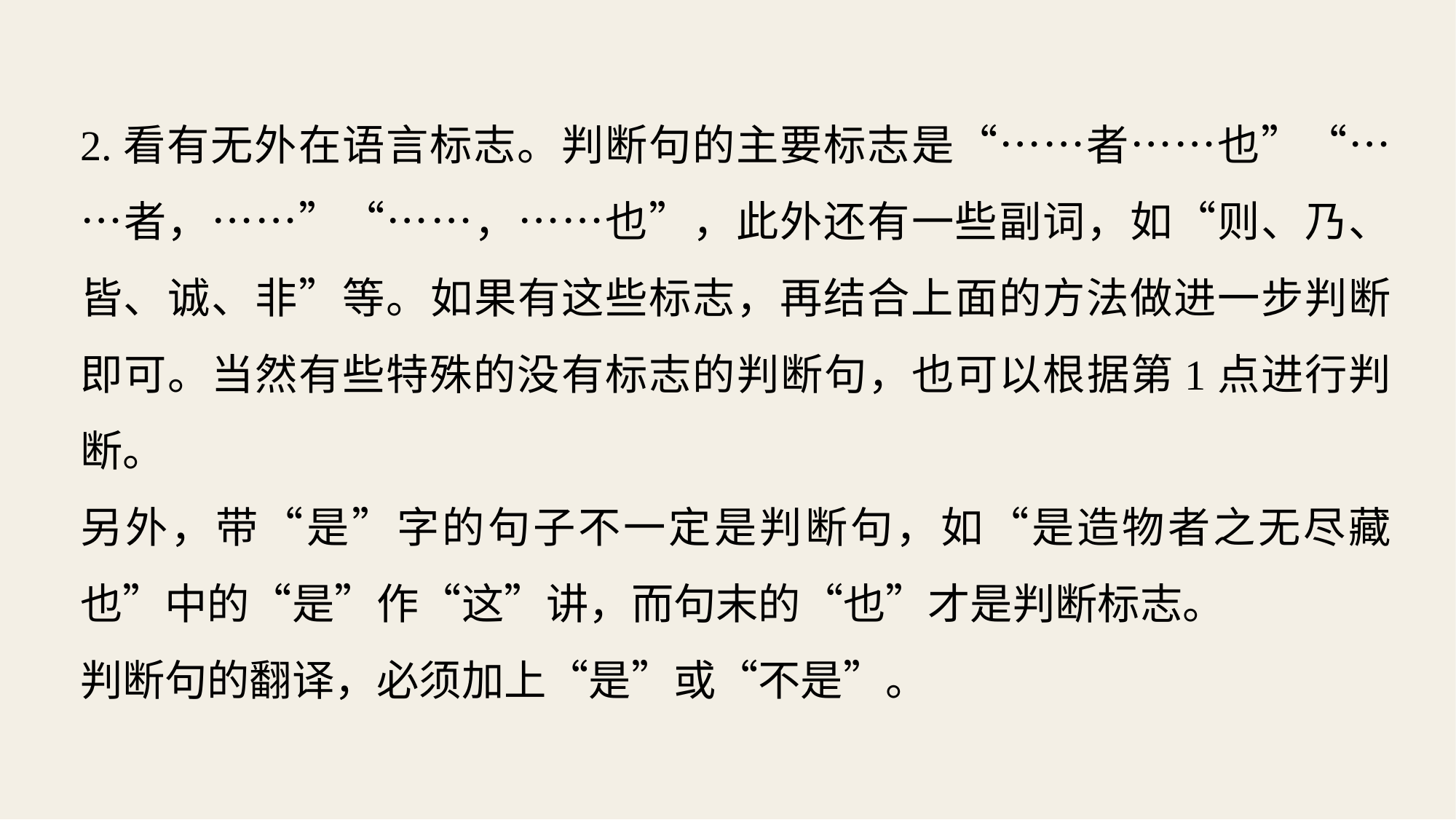

2.看有无外在语言标志。判断句的主要标志是“……者……也”“……者，……”“……，……也”，此外还有一些副词，如“则、乃、皆、诚、非”等。如果有这些标志，再结合上面的方法做进一步判断即可。当然有些特殊的没有标志的判断句，也可以根据第1点进行判断。
另外，带“是”字的句子不一定是判断句，如“是造物者之无尽藏也”中的“是”作“这”讲，而句末的“也”才是判断标志。
判断句的翻译，必须加上“是”或“不是”。